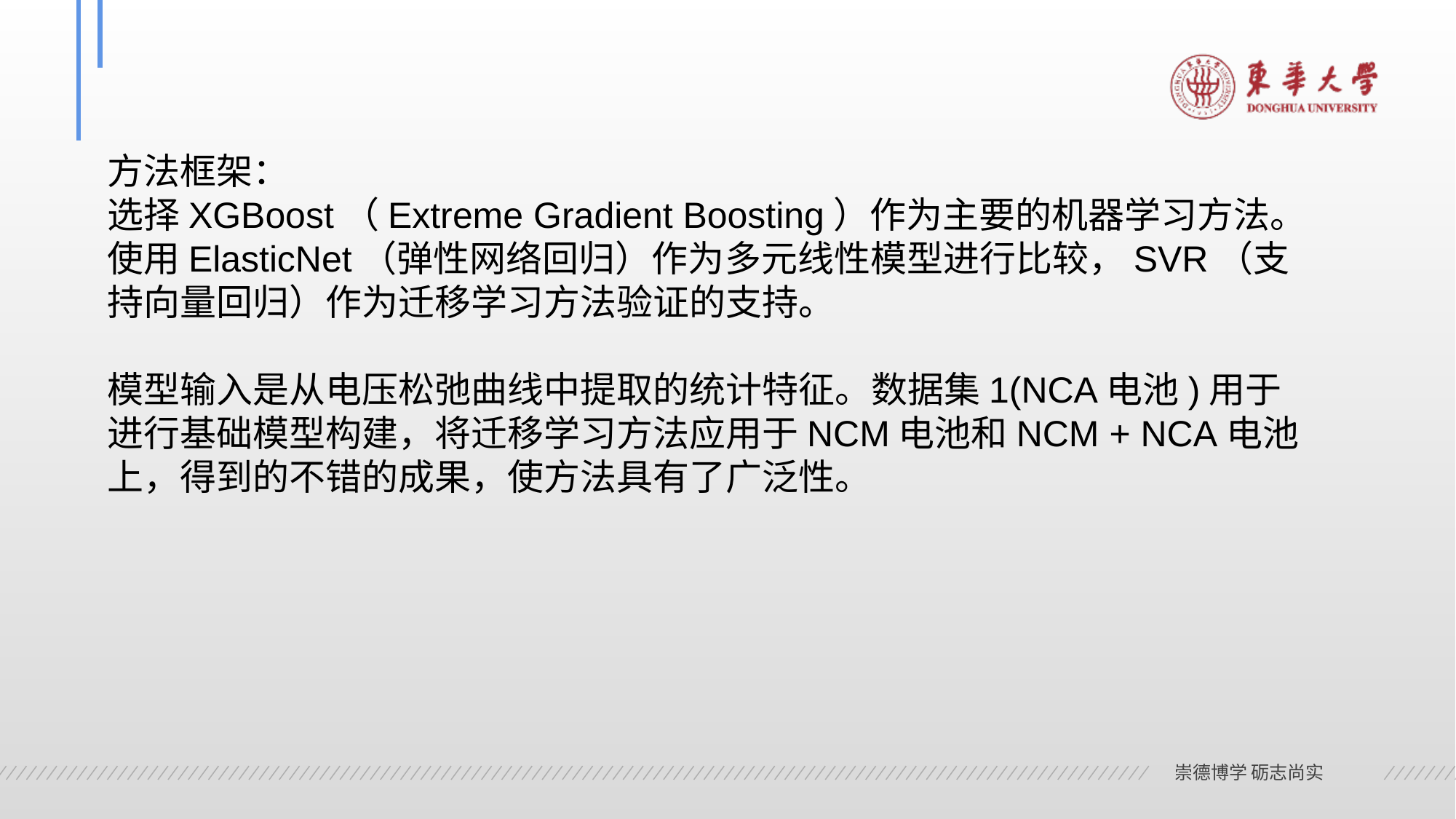

方法框架：
选择XGBoost（Extreme Gradient Boosting）作为主要的机器学习方法。使用ElasticNet（弹性网络回归）作为多元线性模型进行比较，SVR（支持向量回归）作为迁移学习方法验证的支持。

模型输入是从电压松弛曲线中提取的统计特征。数据集1(NCA电池)用于进行基础模型构建，将迁移学习方法应用于NCM电池和NCM + NCA电池上，得到的不错的成果，使方法具有了广泛性。